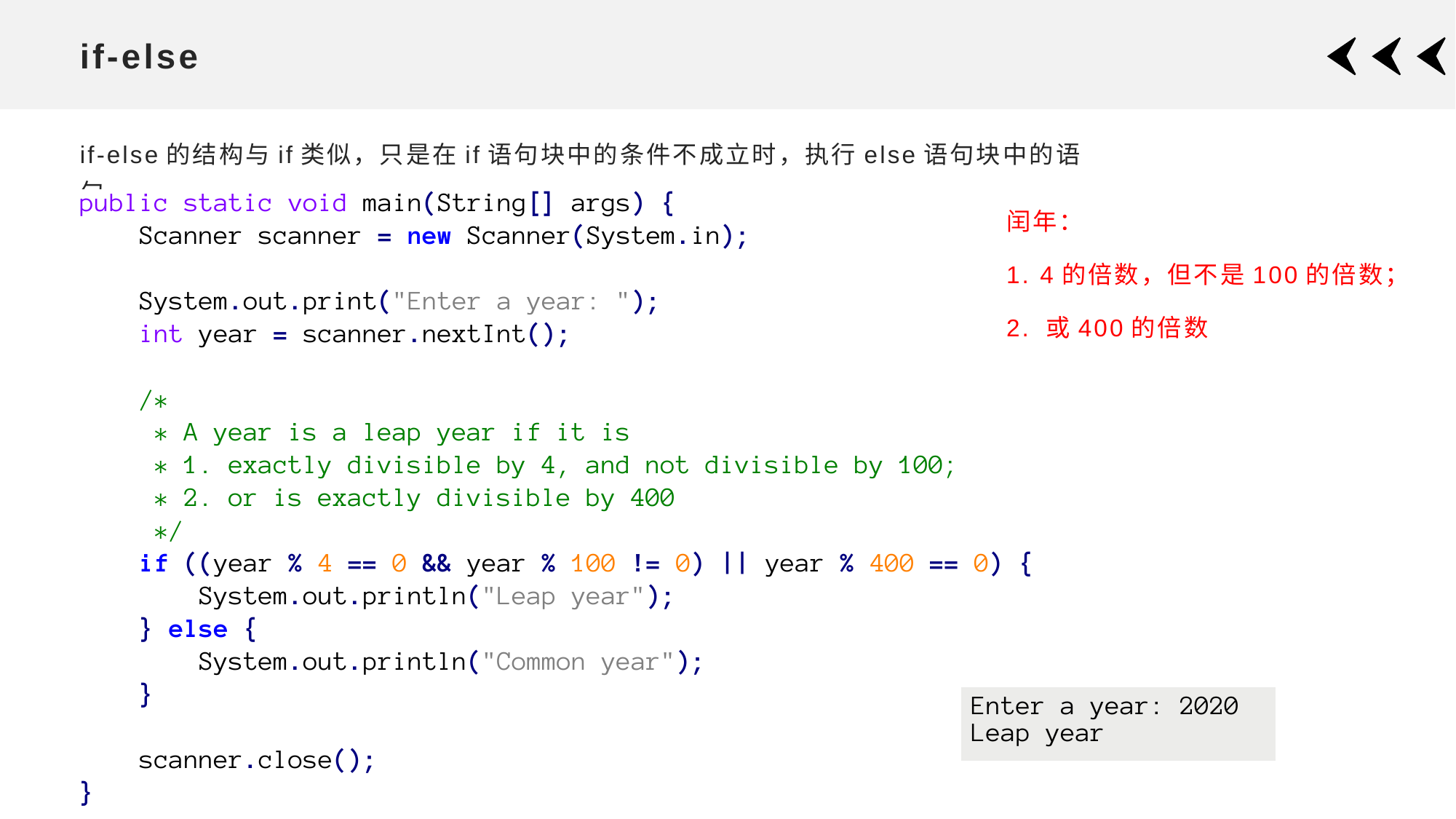

# if-else
if-else的结构与if类似，只是在if语句块中的条件不成立时，执行else语句块中的语句。
public static void main(String[] args) {
    Scanner scanner = new Scanner(System.in);

    System.out.print("Enter a year: ");
    int year = scanner.nextInt();

    /*
     * A year is a leap year if it is
     * 1. exactly divisible by 4, and not divisible by 100;
     * 2. or is exactly divisible by 400
     */
    if ((year % 4 == 0 && year % 100 != 0) || year % 400 == 0) {
        System.out.println("Leap year");
    } else {
        System.out.println("Common year");
    }

    scanner.close();
}
闰年：
1. 4的倍数，但不是100的倍数；
2. 或400的倍数
| Enter a year: 2020 Leap year |
| --- |